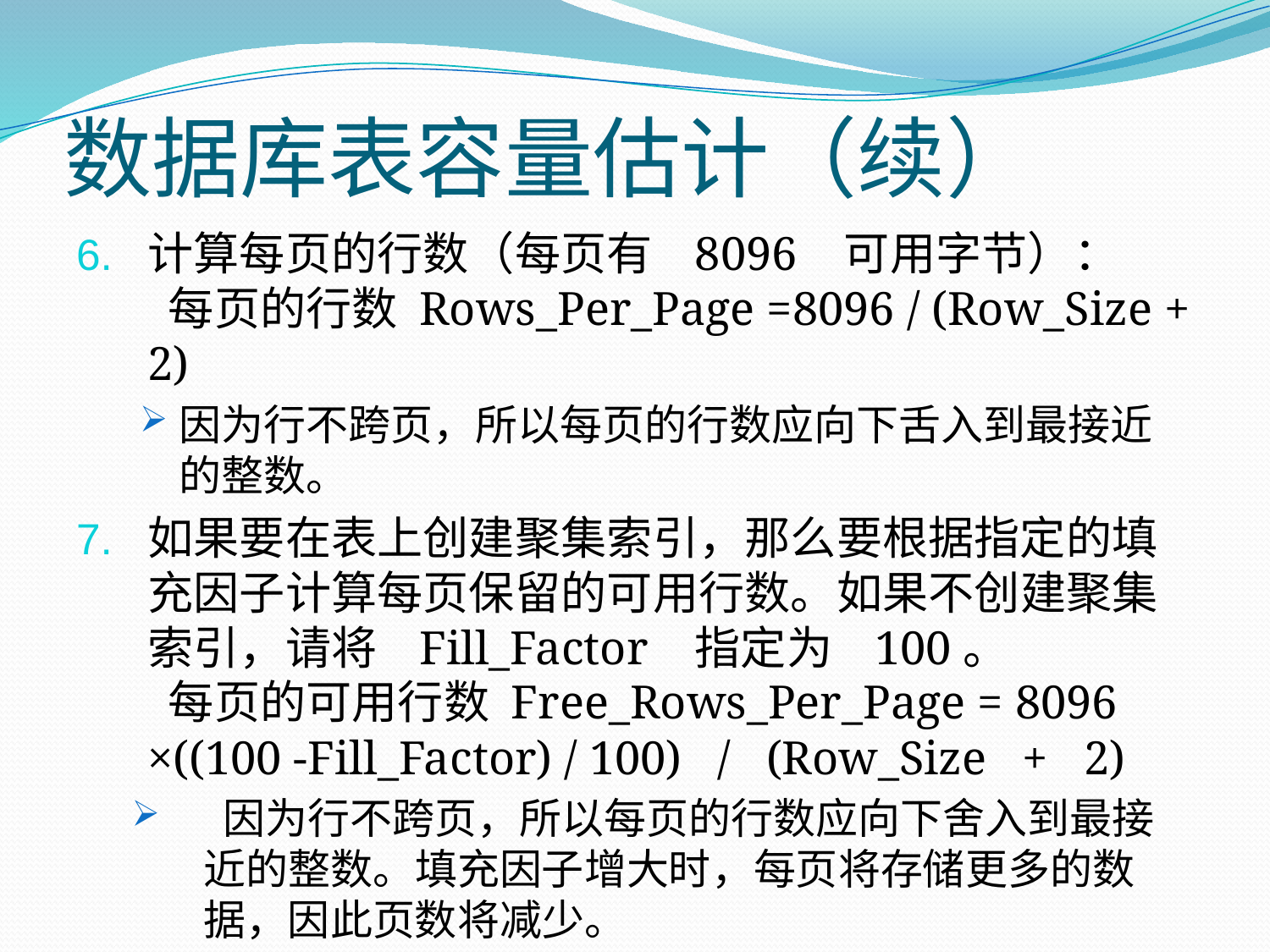

# 数据库表容量估计（续）
计算每页的行数（每页有   8096   可用字节）：    
  每页的行数 Rows_Per_Page =8096 / (Row_Size + 2)
因为行不跨页，所以每页的行数应向下舌入到最接近的整数。
如果要在表上创建聚集索引，那么要根据指定的填充因子计算每页保留的可用行数。如果不创建聚集索引，请将   Fill_Factor   指定为   100。    
  每页的可用行数 Free_Rows_Per_Page = 8096 ×((100 -Fill_Factor) / 100)   /   (Row_Size   +   2)
 因为行不跨页，所以每页的行数应向下舍入到最接近的整数。填充因子增大时，每页将存储更多的数据，因此页数将减少。